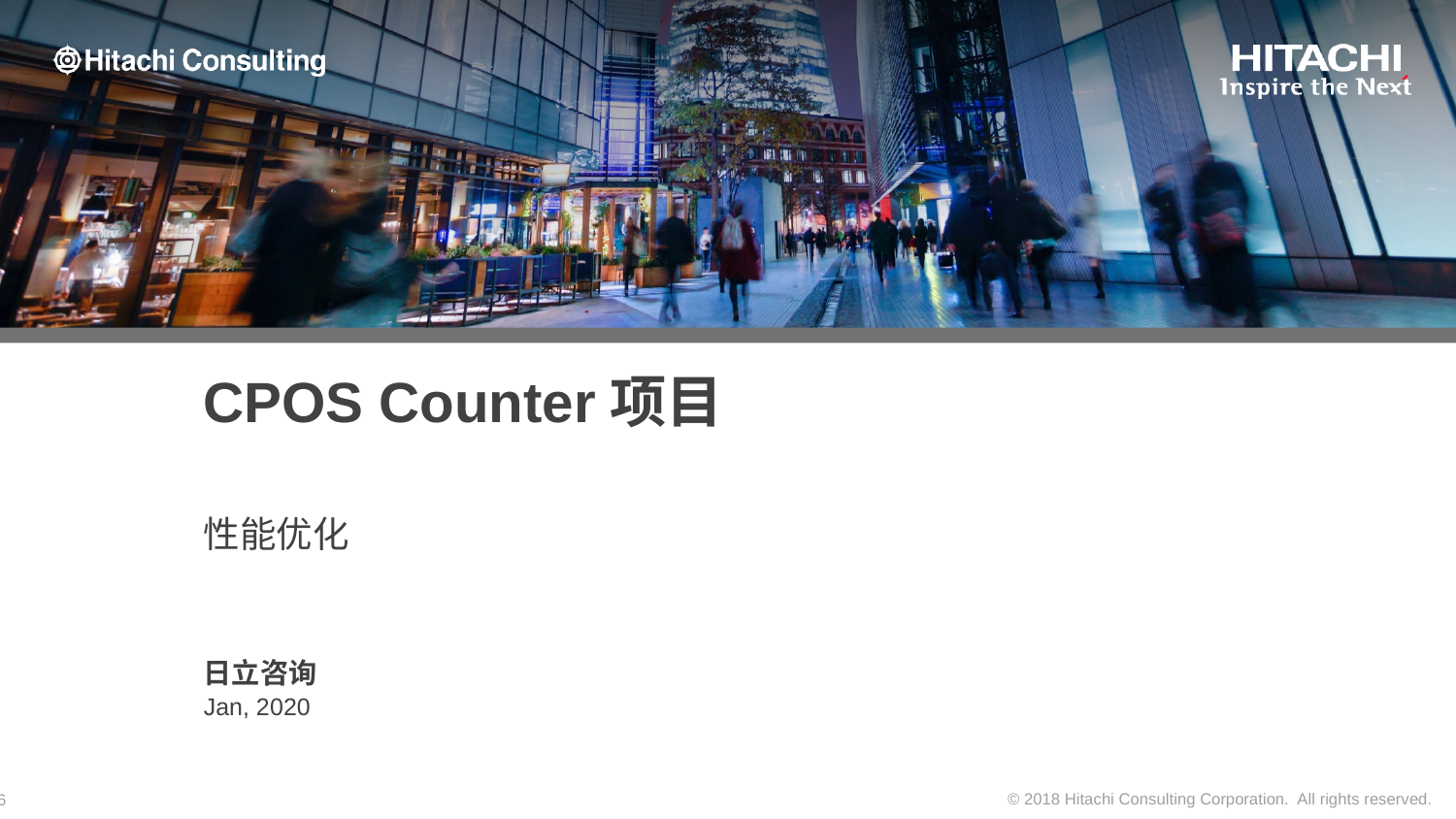

# CPOS Counter项目
性能优化
日立咨询
Jan, 2020